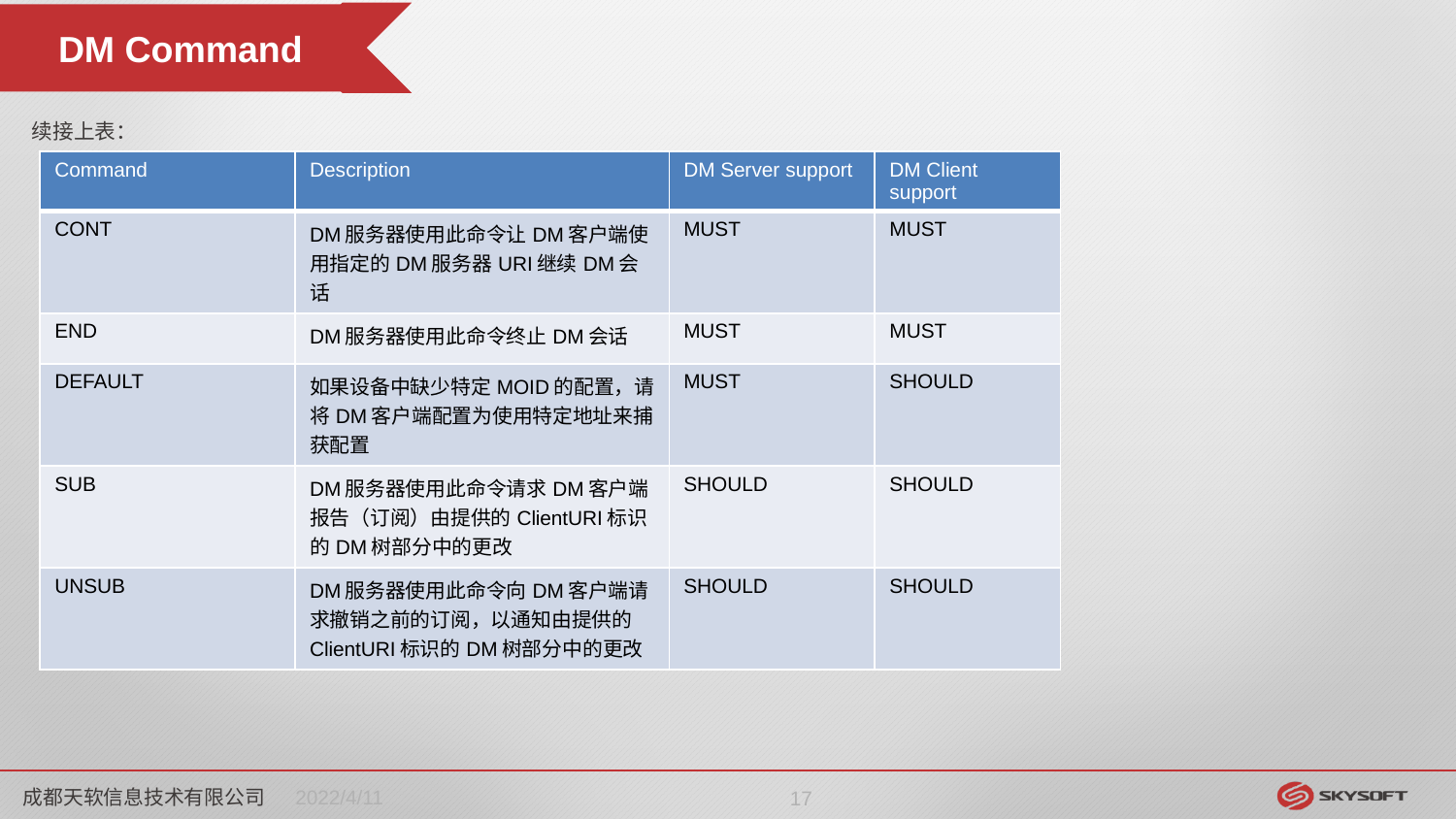

DM Command

续接上表：
| Command | Description | DM Server support | DM Client support |
| --- | --- | --- | --- |
| CONT | DM服务器使用此命令让DM客户端使用指定的DM服务器URI继续DM会话 | MUST | MUST |
| END | DM服务器使用此命令终止DM会话 | MUST | MUST |
| DEFAULT | 如果设备中缺少特定MOID的配置，请将DM客户端配置为使用特定地址来捕获配置 | MUST | SHOULD |
| SUB | DM服务器使用此命令请求DM客户端报告（订阅）由提供的ClientURI标识的DM树部分中的更改 | SHOULD | SHOULD |
| UNSUB | DM服务器使用此命令向DM客户端请求撤销之前的订阅，以通知由提供的ClientURI标识的DM树部分中的更改 | SHOULD | SHOULD |
成都天软信息技术有限公司
2022/4/11
17